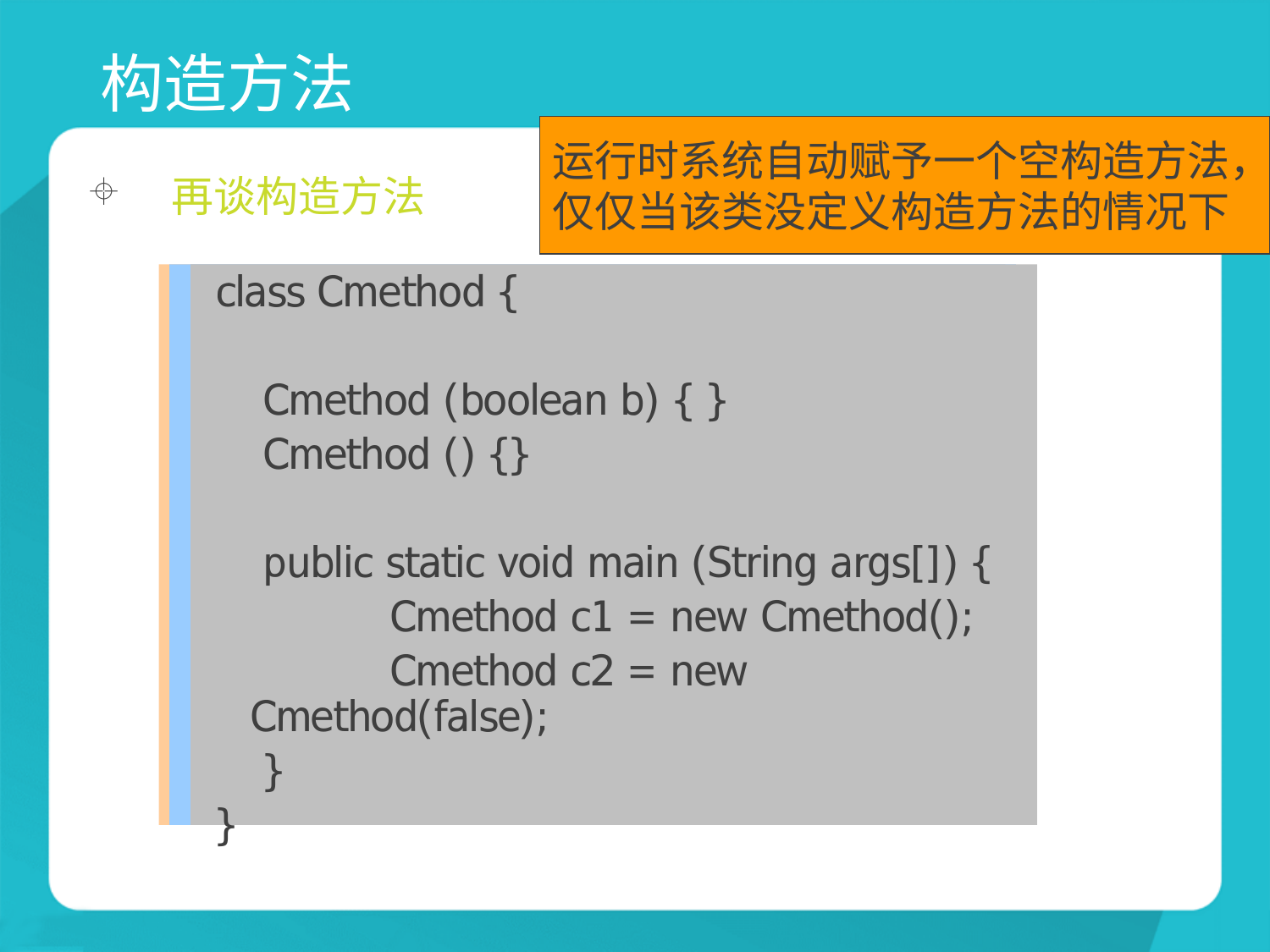

# 构造方法
运行时系统自动赋予一个空构造方法，
仅仅当该类没定义构造方法的情况下
再谈构造方法
 class Cmethod {

	 Cmethod (boolean b) { }

	 public static void main (String args[]) {
		 Cmethod c1 = new Cmethod();
		 Cmethod c2 = new Cmethod(false);
	 }
 }
 class Cmethod {

	 Cmethod (boolean b) { }

	 public static void main (String args[]) {
		 //Cmethod c1 = new Cmethod();
		 Cmethod c2 = new Cmethod(false);
	 }
 }
 class Cmethod {

	 Cmethod (boolean b) { }
	 Cmethod () {}

	 public static void main (String args[]) {
		 Cmethod c1 = new Cmethod();
		 Cmethod c2 = new Cmethod(false);
	 }
 }
58